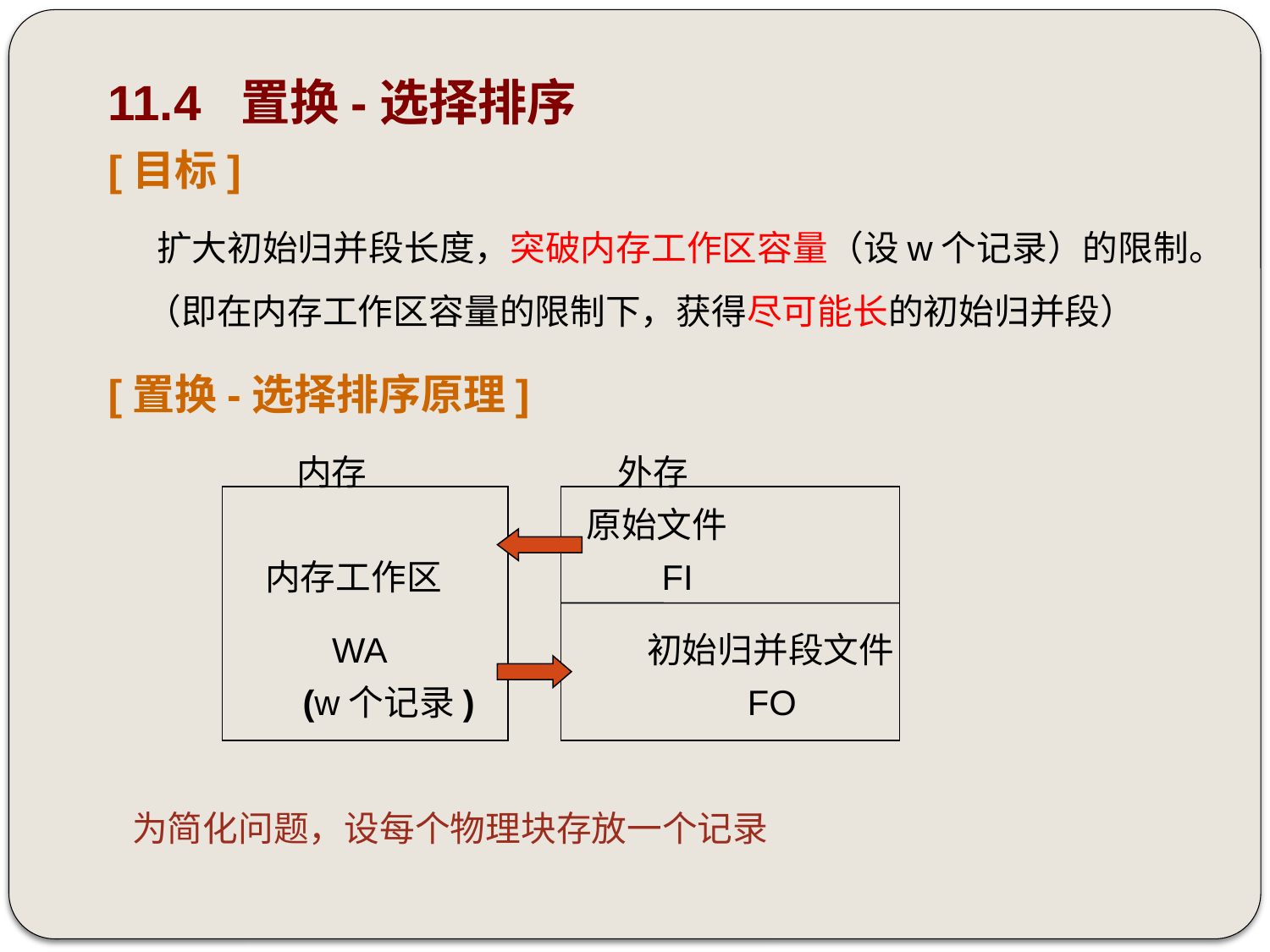

# 11.4  置换-选择排序
[目标]
     扩大初始归并段长度，突破内存工作区容量（设w个记录）的限制。（即在内存工作区容量的限制下，获得尽可能长的初始归并段）
[置换-选择排序原理]
                       内存                                外存
                                                            原始文件
                   内存工作区                           FI
                       WA                          初始归并段文件
                    (w个记录)                            FO

  为简化问题，设每个物理块存放一个记录